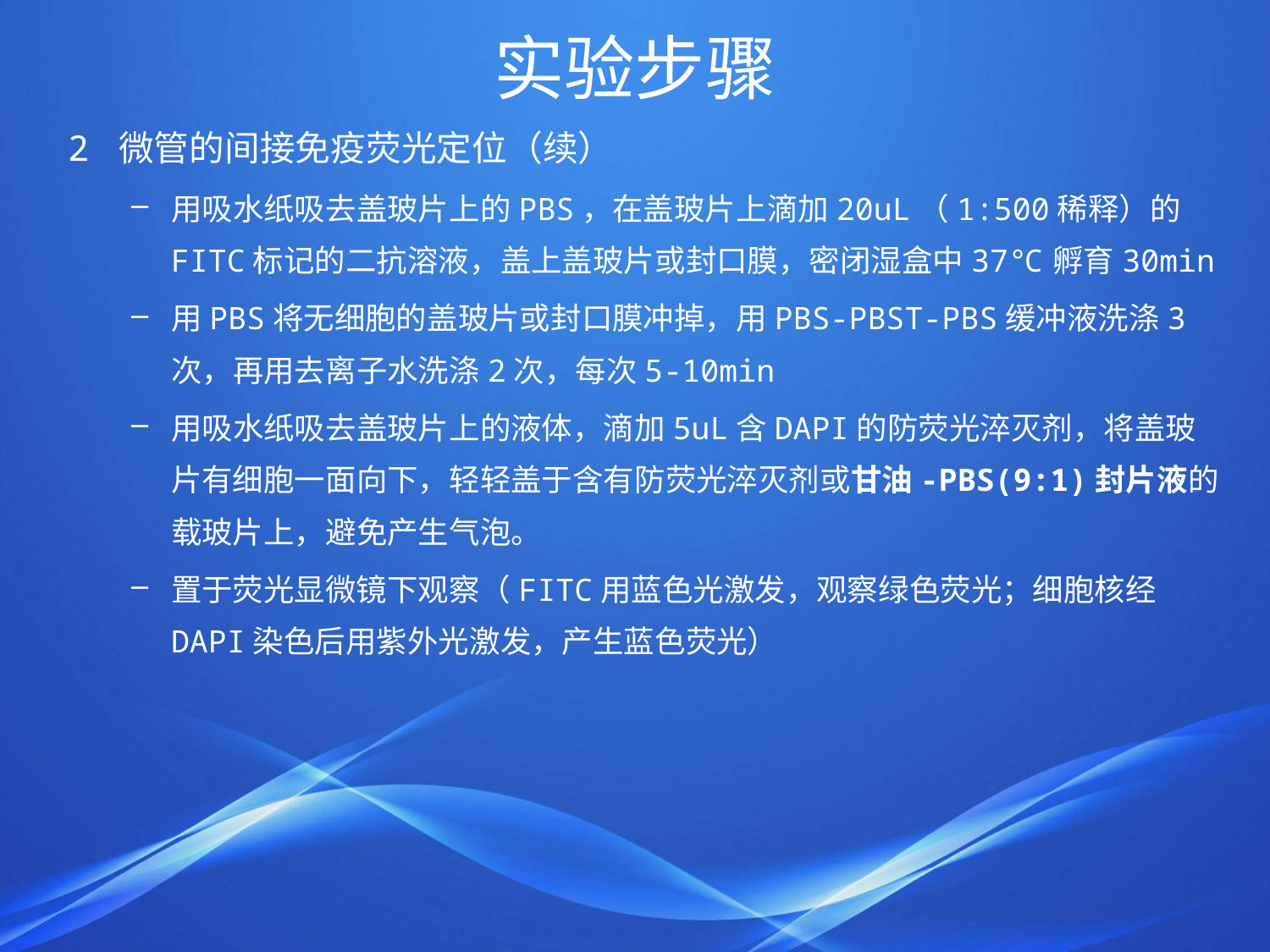

# 实验步骤
2 微管的间接免疫荧光定位（续）
用吸水纸吸去盖玻片上的PBS，在盖玻片上滴加20uL（1:500稀释）的FITC标记的二抗溶液，盖上盖玻片或封口膜，密闭湿盒中37℃孵育30min
用PBS将无细胞的盖玻片或封口膜冲掉，用PBS-PBST-PBS缓冲液洗涤3次，再用去离子水洗涤2次，每次5-10min
用吸水纸吸去盖玻片上的液体，滴加5uL含DAPI的防荧光淬灭剂，将盖玻片有细胞一面向下，轻轻盖于含有防荧光淬灭剂或甘油-PBS(9:1)封片液的载玻片上，避免产生气泡。
置于荧光显微镜下观察（FITC用蓝色光激发，观察绿色荧光；细胞核经DAPI染色后用紫外光激发，产生蓝色荧光）